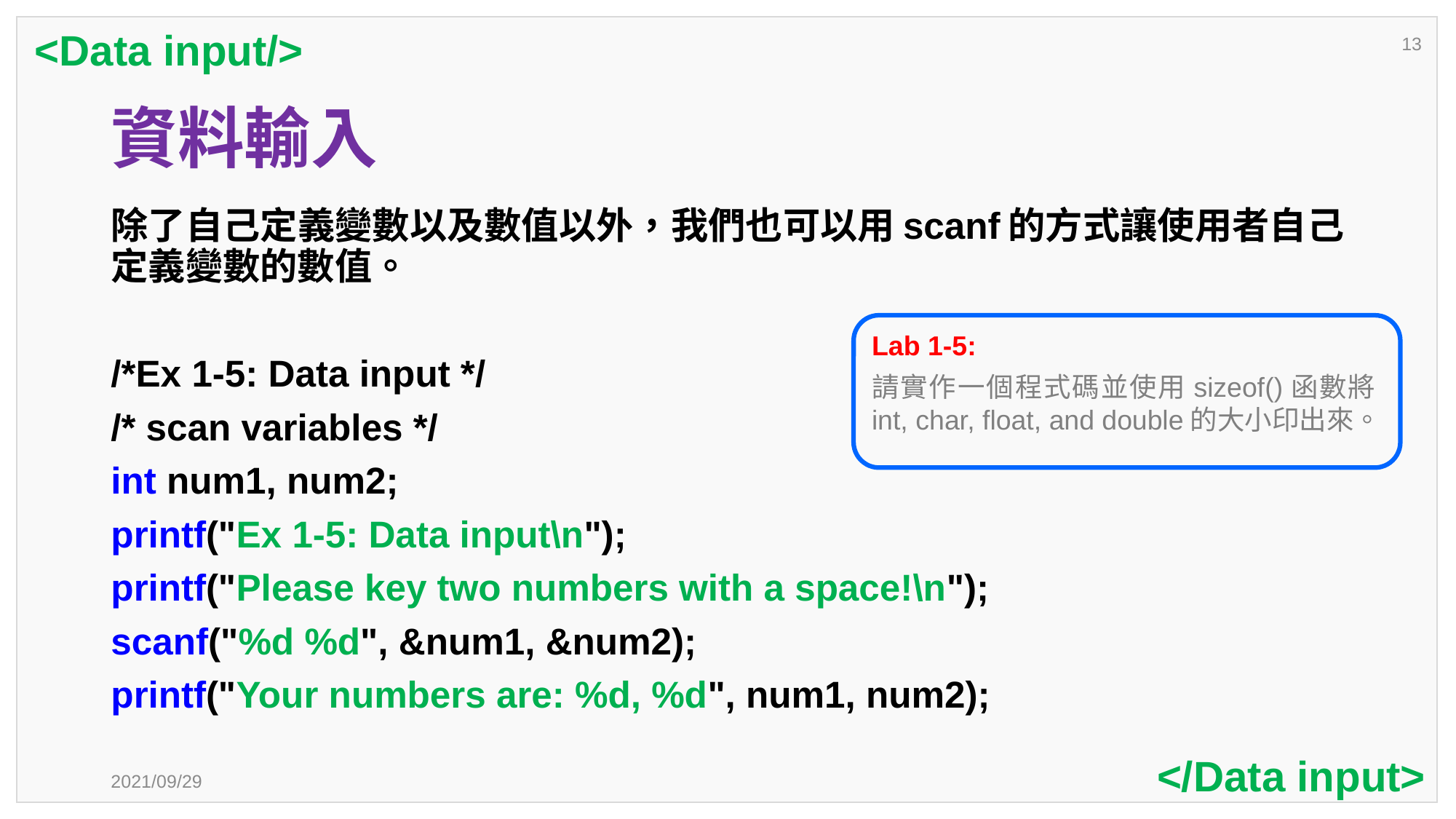

<Data input/>
13
# 資料輸入
除了自己定義變數以及數值以外，我們也可以用scanf的方式讓使用者自己定義變數的數值。

/*Ex 1-5: Data input */
/* scan variables */
int num1, num2;
printf("Ex 1-5: Data input\n");
printf("Please key two numbers with a space!\n");
scanf("%d %d", &num1, &num2);
printf("Your numbers are: %d, %d", num1, num2);

Lab 1-5:
請實作一個程式碼並使用sizeof()函數將int, char, float, and double的大小印出來。
</Data input>
2021/09/29